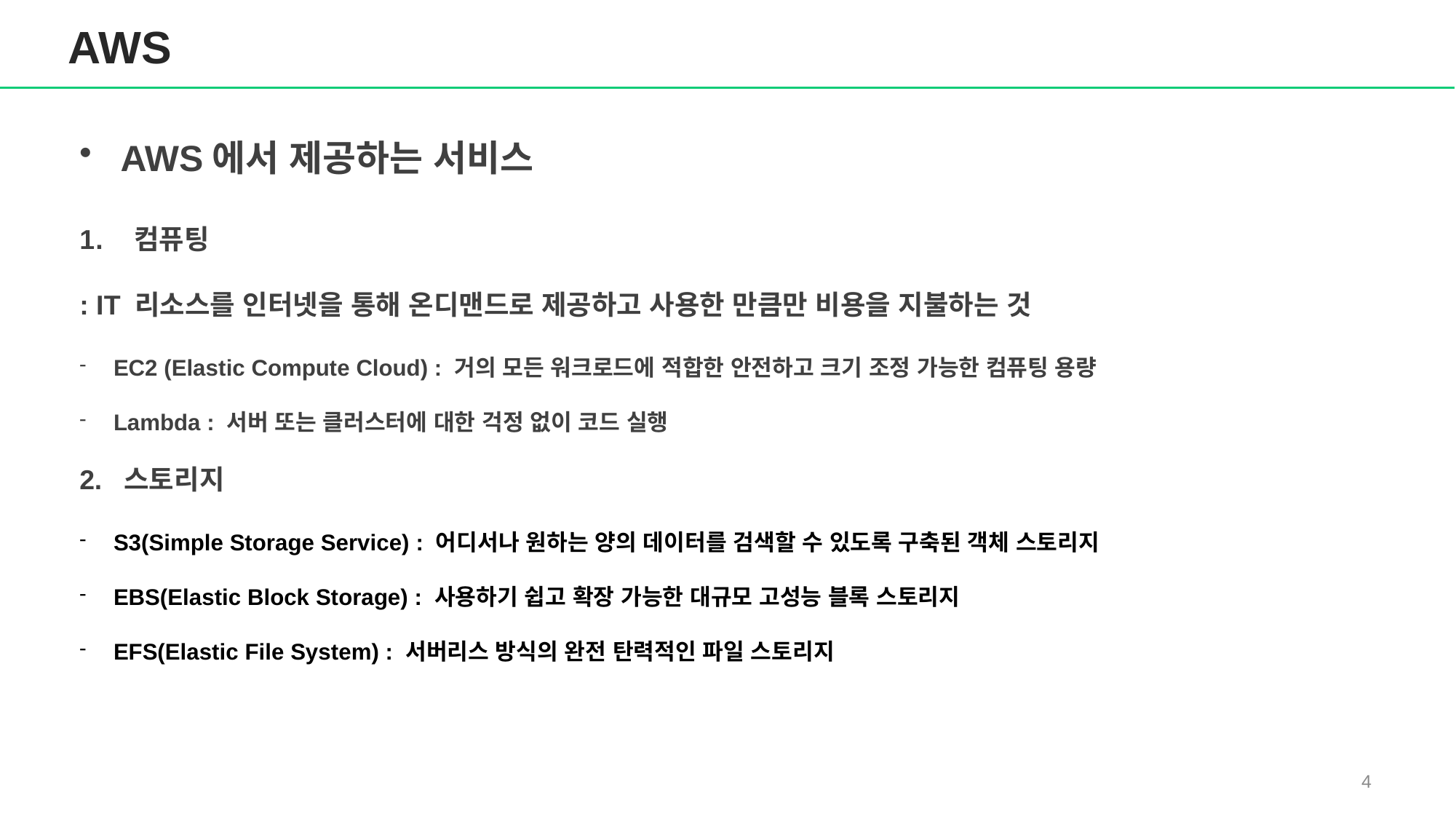

AWS
AWS에서 제공하는 서비스 ​

컴퓨팅​

: IT 리소스를 인터넷을 통해 온디맨드로 제공하고 사용한 만큼만 비용을 지불하는 것

EC2 (Elastic Compute Cloud) : 거의 모든 워크로드에 적합한 안전하고 크기 조정 가능한 컴퓨팅 용량

Lambda : 서버 또는 클러스터에 대한 걱정 없이 코드 실행

2.  스토리지

S3(Simple Storage Service) : 어디서나 원하는 양의 데이터를 검색할 수 있도록 구축된 객체 스토리지

EBS(Elastic Block Storage) : 사용하기 쉽고 확장 가능한 대규모 고성능 블록 스토리지

EFS(Elastic File System) : 서버리스 방식의 완전 탄력적인 파일 스토리지
​
4